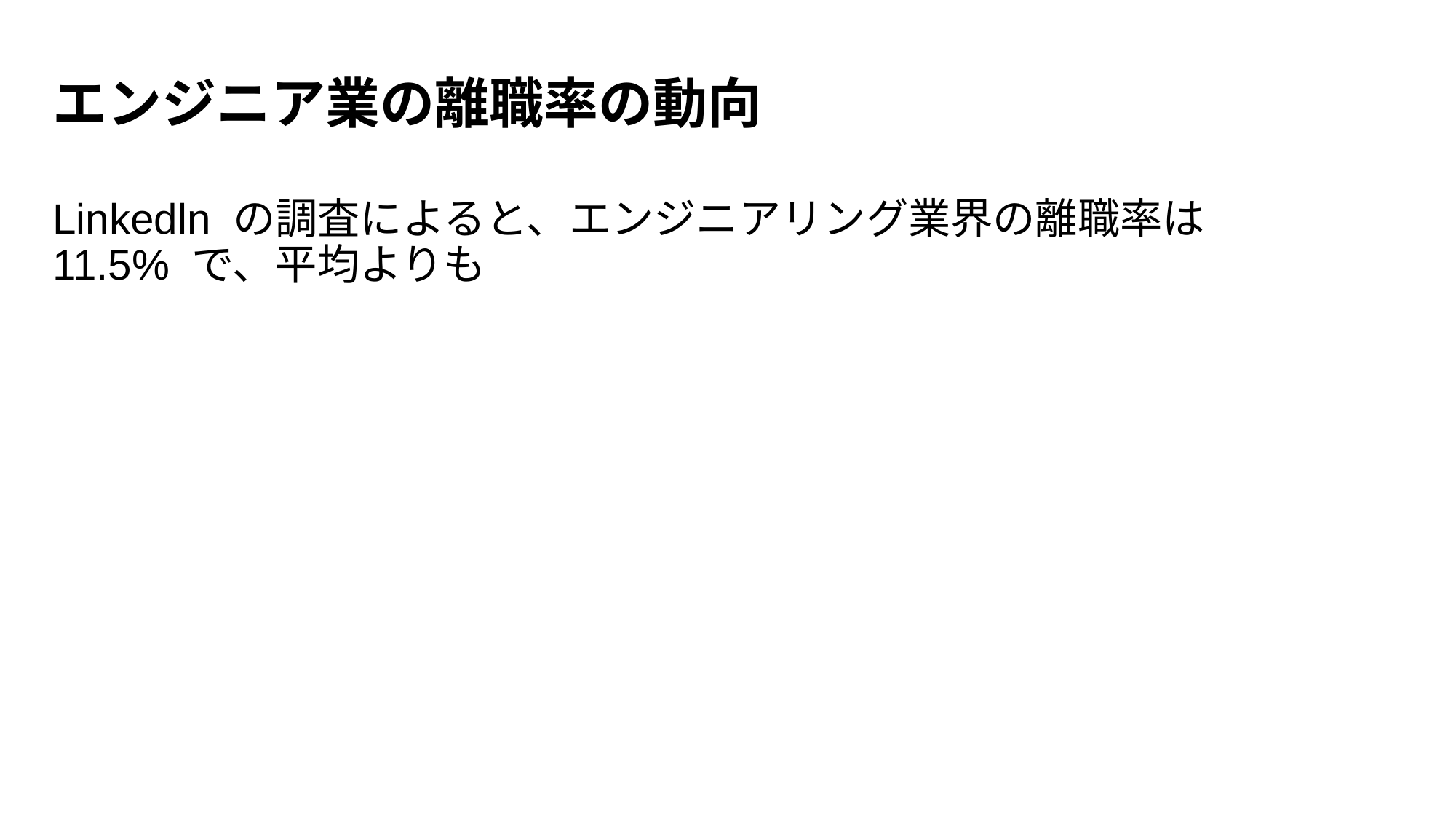

# エンジニア業の離職率の動向
Linkedln の調査によると、エンジニアリング業界の離職率は11.5% で、平均よりも